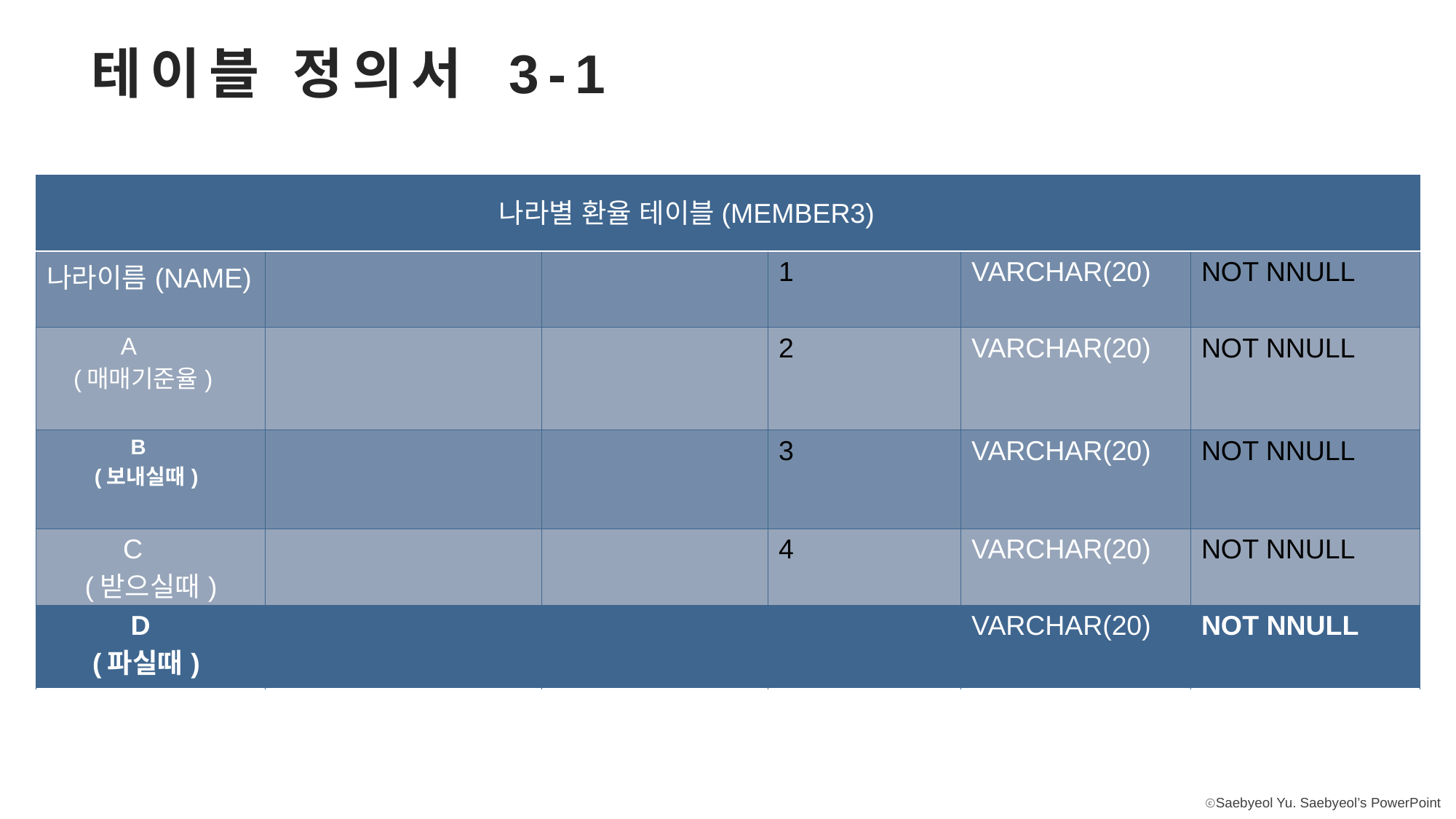

테이블 정의서 3-1

Prt 1
|  |  |  |  |  |  |
| --- | --- | --- | --- | --- | --- |
| 나라이름(NAME) |  |  | 1 | VARCHAR(20) | NOT NNULL |
| A (매매기준율) |  |  | 2 | VARCHAR(20) | NOT NNULL |
| B (보내실때) |  |  | 3 | VARCHAR(20) | NOT NNULL |
| C (받으실때) |  |  | 4 | VARCHAR(20) | NOT NNULL |
나라별 환율 테이블(MEMBER3)
| D (파실때) |  |  |  | VARCHAR(20) | NOT NNULL |
| --- | --- | --- | --- | --- | --- |